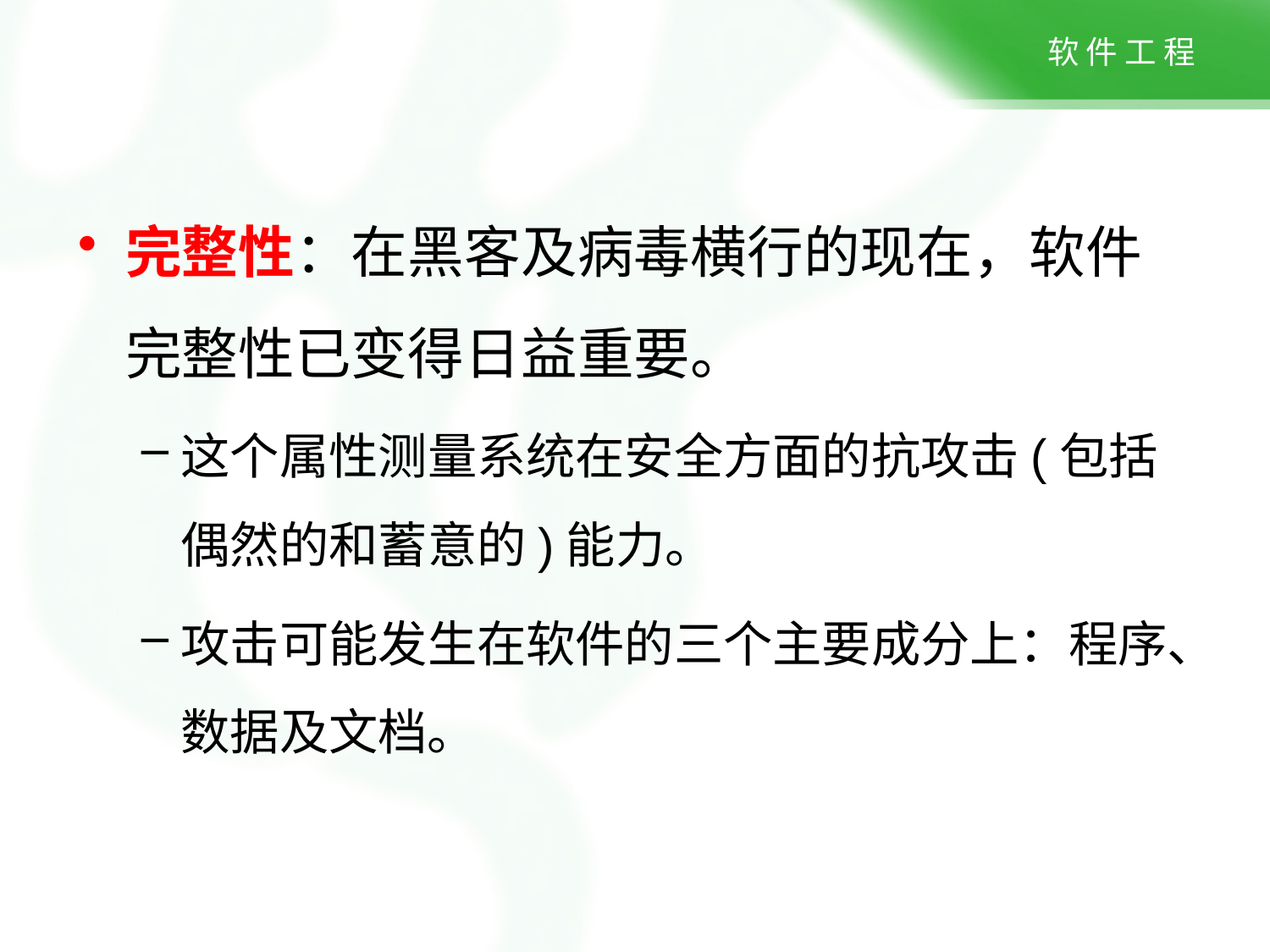

完整性：在黑客及病毒横行的现在，软件完整性已变得日益重要。
这个属性测量系统在安全方面的抗攻击(包括偶然的和蓄意的)能力。
攻击可能发生在软件的三个主要成分上：程序、数据及文档。